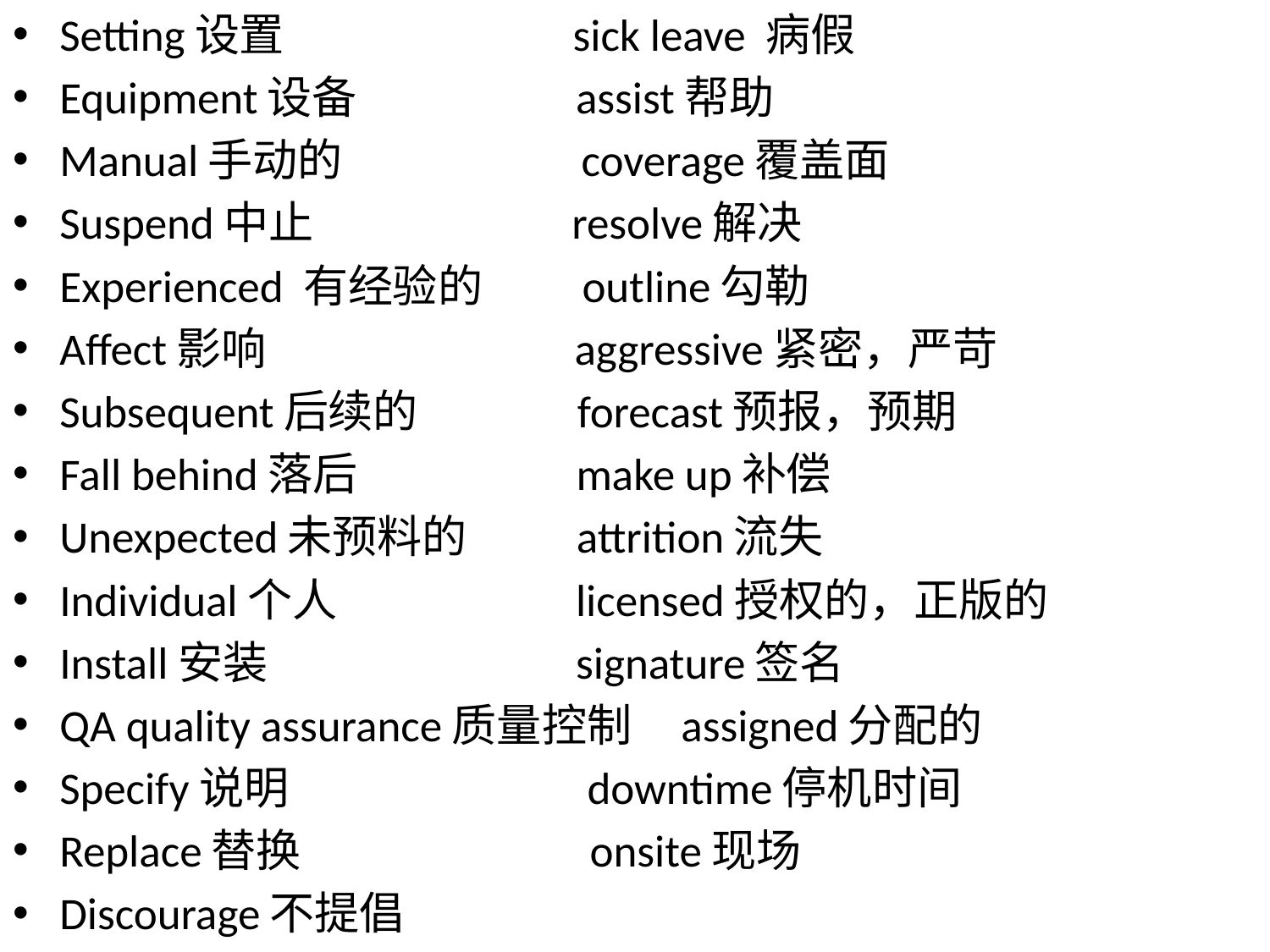

Setting设置                            sick leave 病假
Equipment设备                     assist帮助
Manual手动的                       coverage覆盖面
Suspend中止                         resolve解决
Experienced 有经验的         outline勾勒
Affect影响                              aggressive紧密，严苛
Subsequent后续的               forecast预报，预期
Fall behind落后                     make up补偿
Unexpected未预料的          attrition流失
Individual个人                       licensed授权的，正版的
Install安装                              signature签名
QA quality assurance质量控制    assigned分配的
Specify说明                             downtime停机时间
Replace替换                            onsite现场
Discourage不提倡